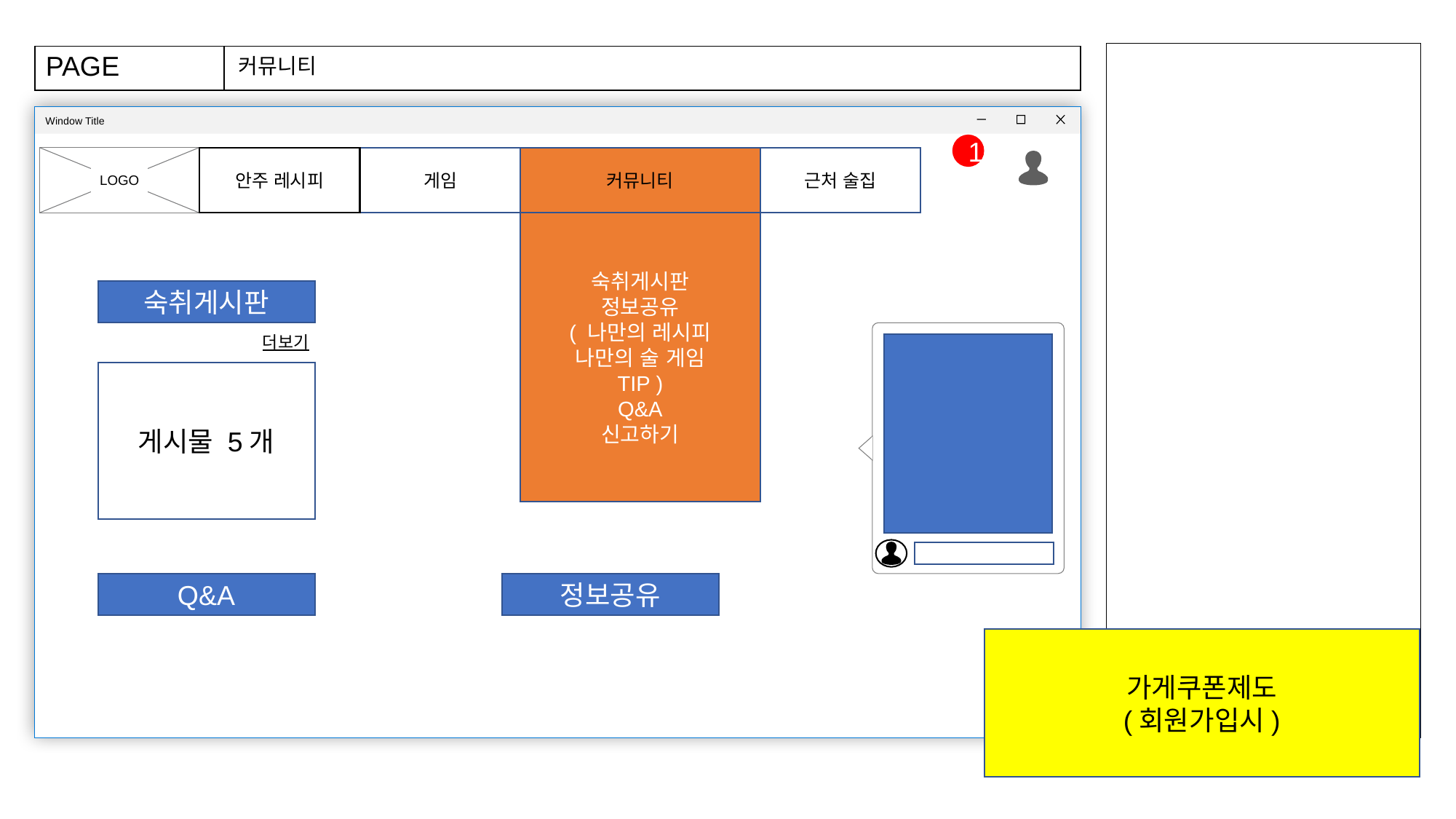

커뮤니티

1
커뮤니티
근처 술집

LOGO
안주 레시피
게임
커뮤니티

숙취게시판
정보공유
( 나만의 레시피
나만의 술 게임
TIP )
Q&A
신고하기
숙취게시판

더보기
게시물 5개
Q&A
정보공유
가게쿠폰제도
(회원가입시)